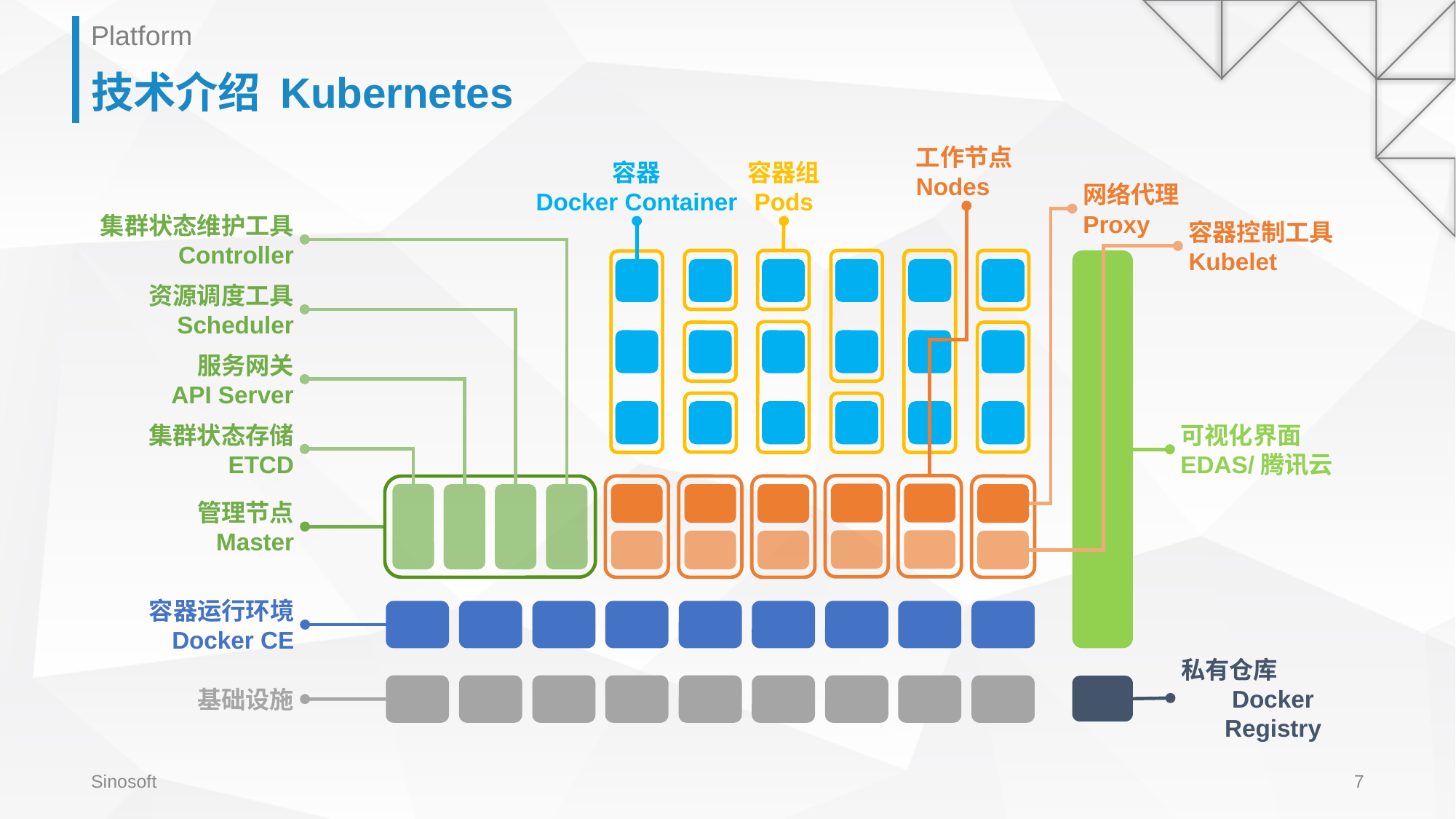

Platform
# 技术介绍 Kubernetes
工作节点
Nodes
容器
Docker Container
容器组
Pods
网络代理
Proxy
集群状态维护工具
Controller
容器控制工具
Kubelet

资源调度工具
Scheduler

服务网关
API Server

集群状态存储
ETCD
可视化界面
EDAS/腾讯云

管理节点
Master

容器运行环境
Docker CE

私有仓库
Docker Registry

基础设施
Sinosoft
7